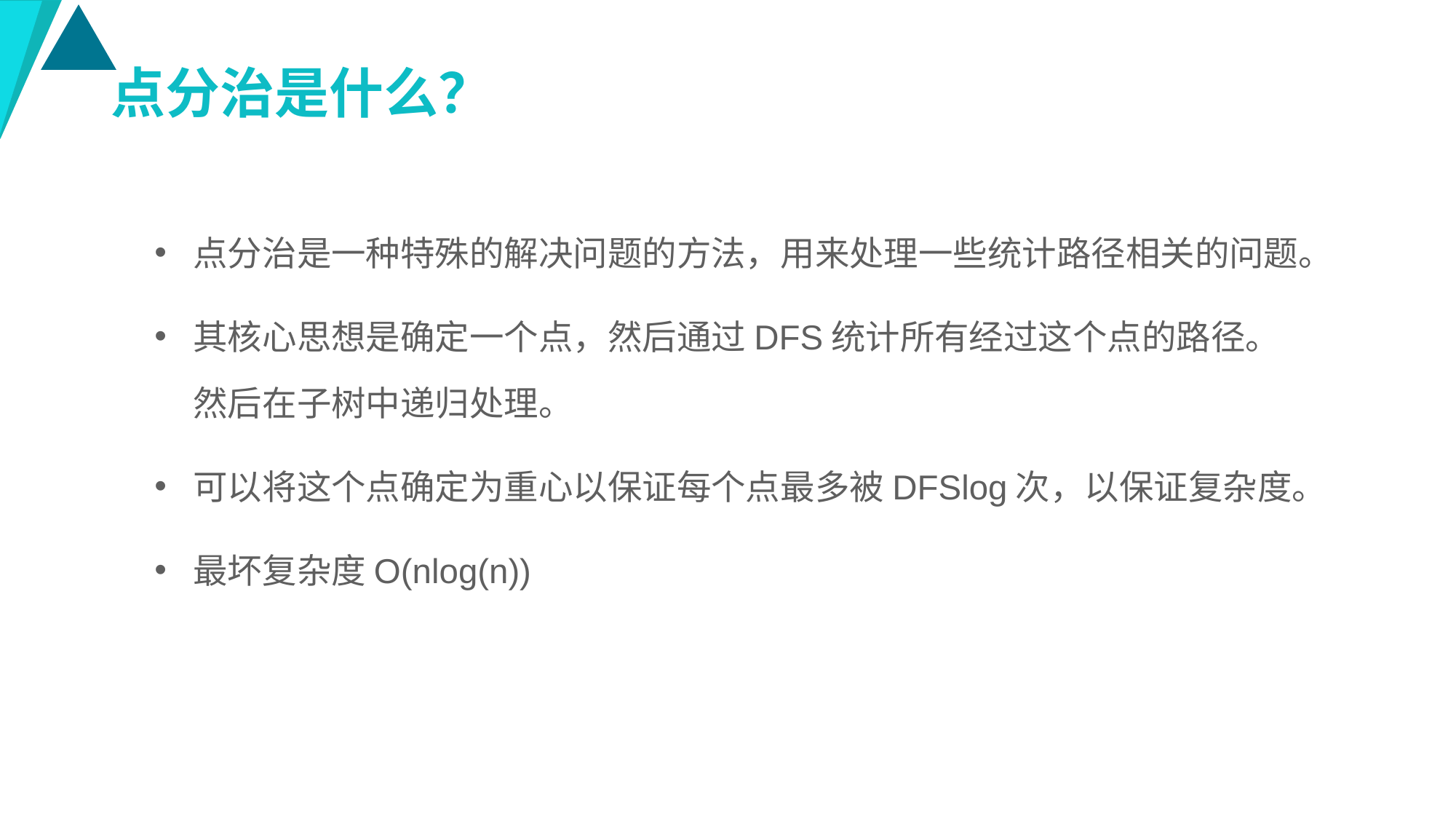

# 点分治是什么？
点分治是一种特殊的解决问题的方法，用来处理一些统计路径相关的问题。
其核心思想是确定一个点，然后通过DFS统计所有经过这个点的路径。然后在子树中递归处理。
可以将这个点确定为重心以保证每个点最多被DFSlog次，以保证复杂度。
最坏复杂度O(nlog(n))